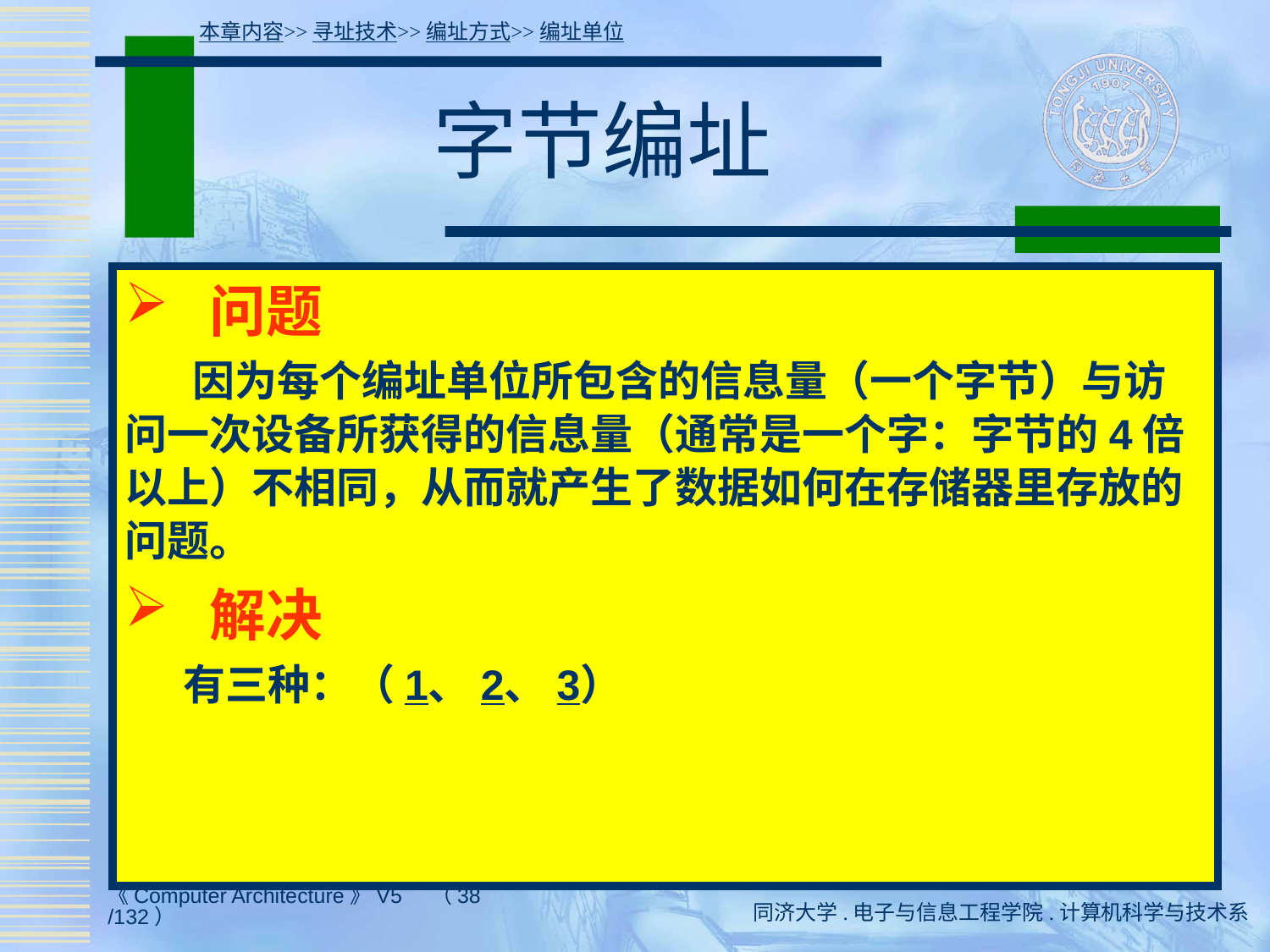

本章内容>>寻址技术>>编址方式>>编址单位
# 字节编址
  方法
     每个编址单位是字节。
  优点
     编址单位与信息的基本单位（一个字节）相一致。
  缺点
     地址空间的浪费。
  问题
      因为每个编址单位所包含的信息量（一个字节）与访问一次设备所获得的信息量（通常是一个字：字节的4倍以上）不相同，从而就产生了数据如何在存储器里存放的问题。
  解决
     有三种：（1、2、3）